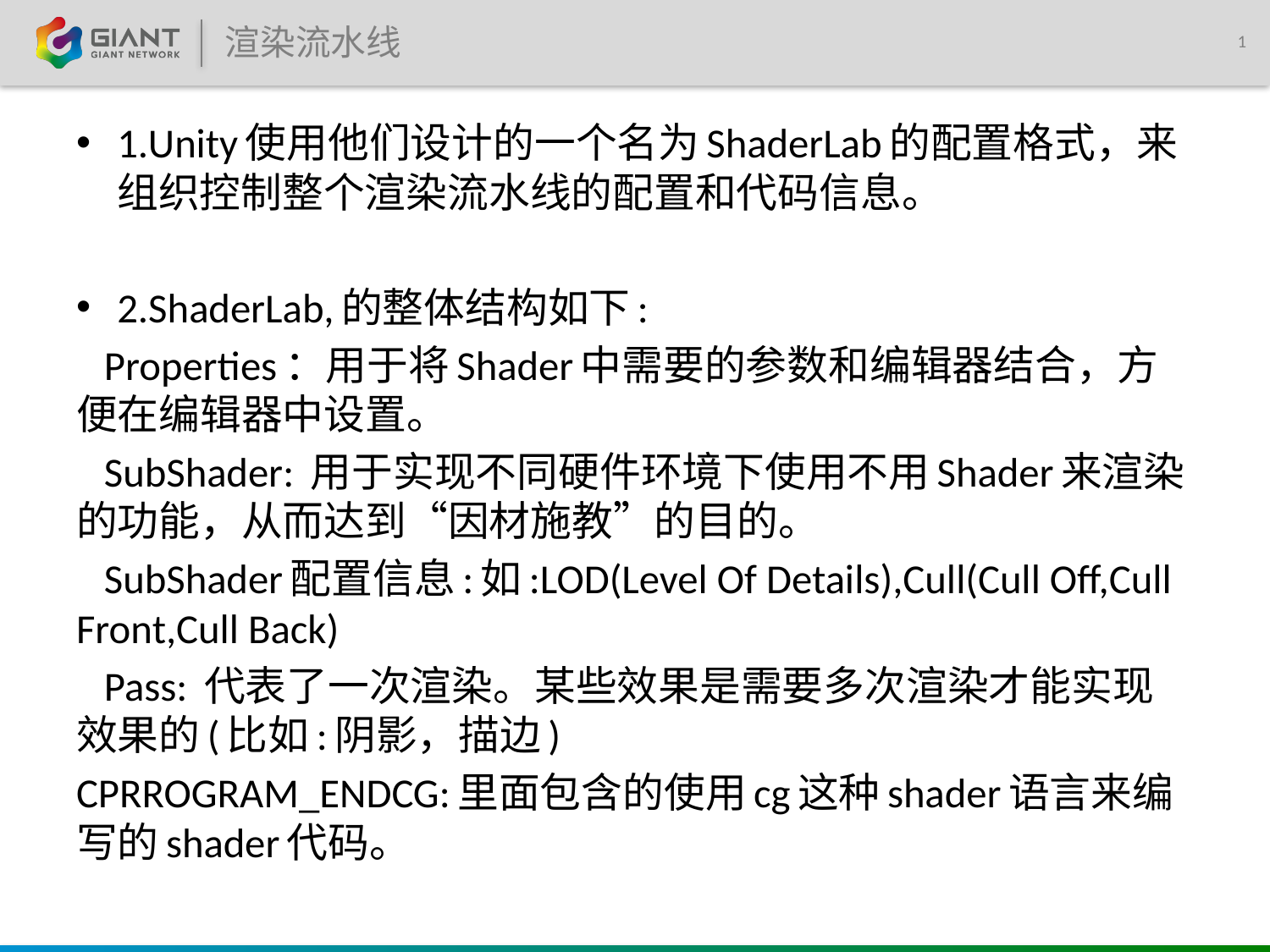

渲染流水线

1

1.Unity使用他们设计的一个名为ShaderLab的配置格式，来组织控制整个渲染流水线的配置和代码信息。

2.ShaderLab,的整体结构如下:
   Properties：用于将Shader中需要的参数和编辑器结合，方便在编辑器中设置。
   SubShader: 用于实现不同硬件环境下使用不用Shader来渲染的功能，从而达到“因材施教”的目的。
   SubShader配置信息:如:LOD(Level Of Details),Cull(Cull Off,Cull Front,Cull Back)
   Pass: 代表了一次渲染。某些效果是需要多次渲染才能实现效果的(比如:阴影，描边)
CPRROGRAM_ENDCG:里面包含的使用cg这种shader语言来编写的shader代码。